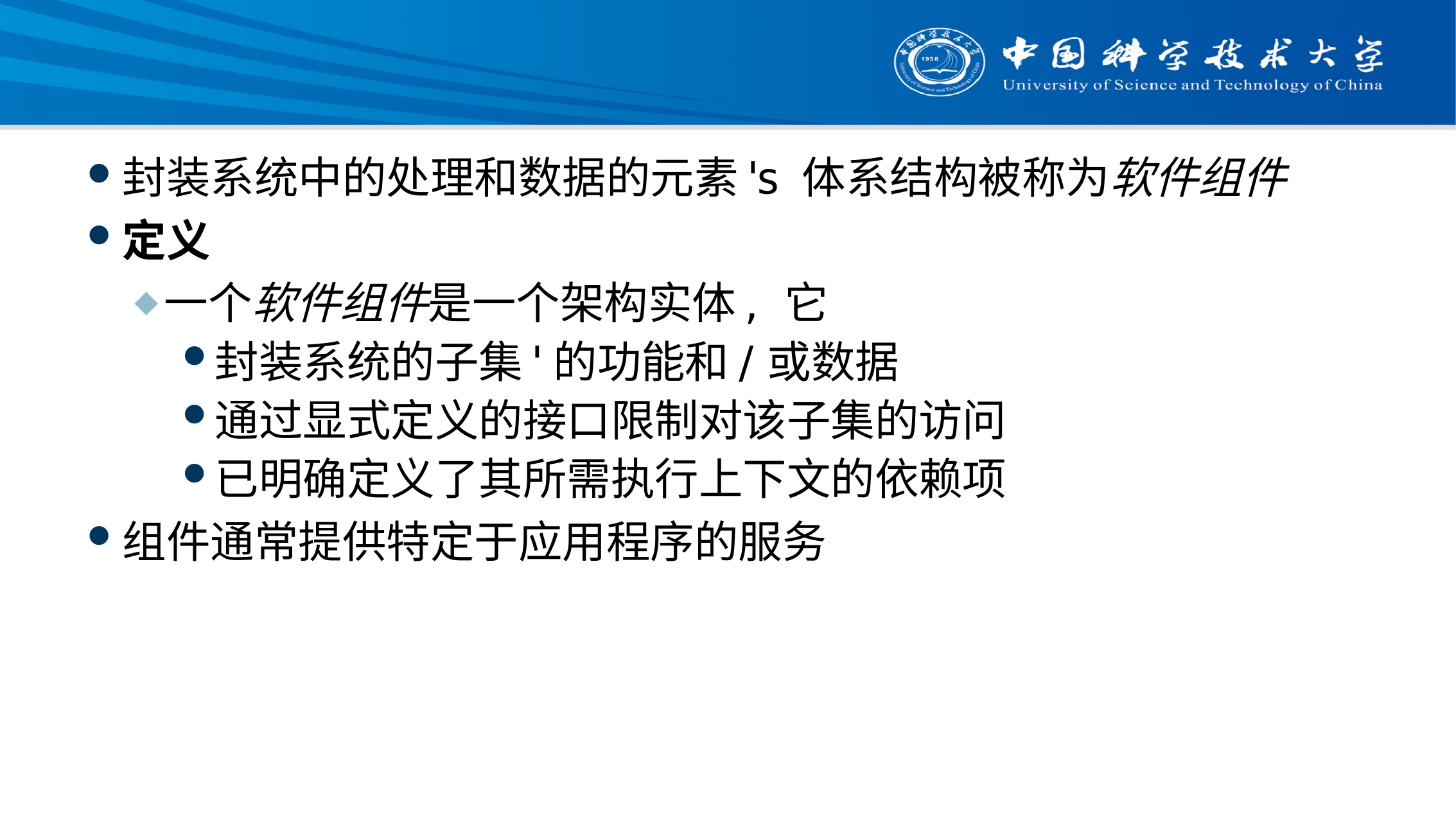

# 组件
封装系统中的处理和数据的元素's 体系结构被称为软件组件
定义
一个软件组件是一个架构实体, 它
封装系统的子集'的功能和/或数据
通过显式定义的接口限制对该子集的访问
已明确定义了其所需执行上下文的依赖项
组件通常提供特定于应用程序的服务